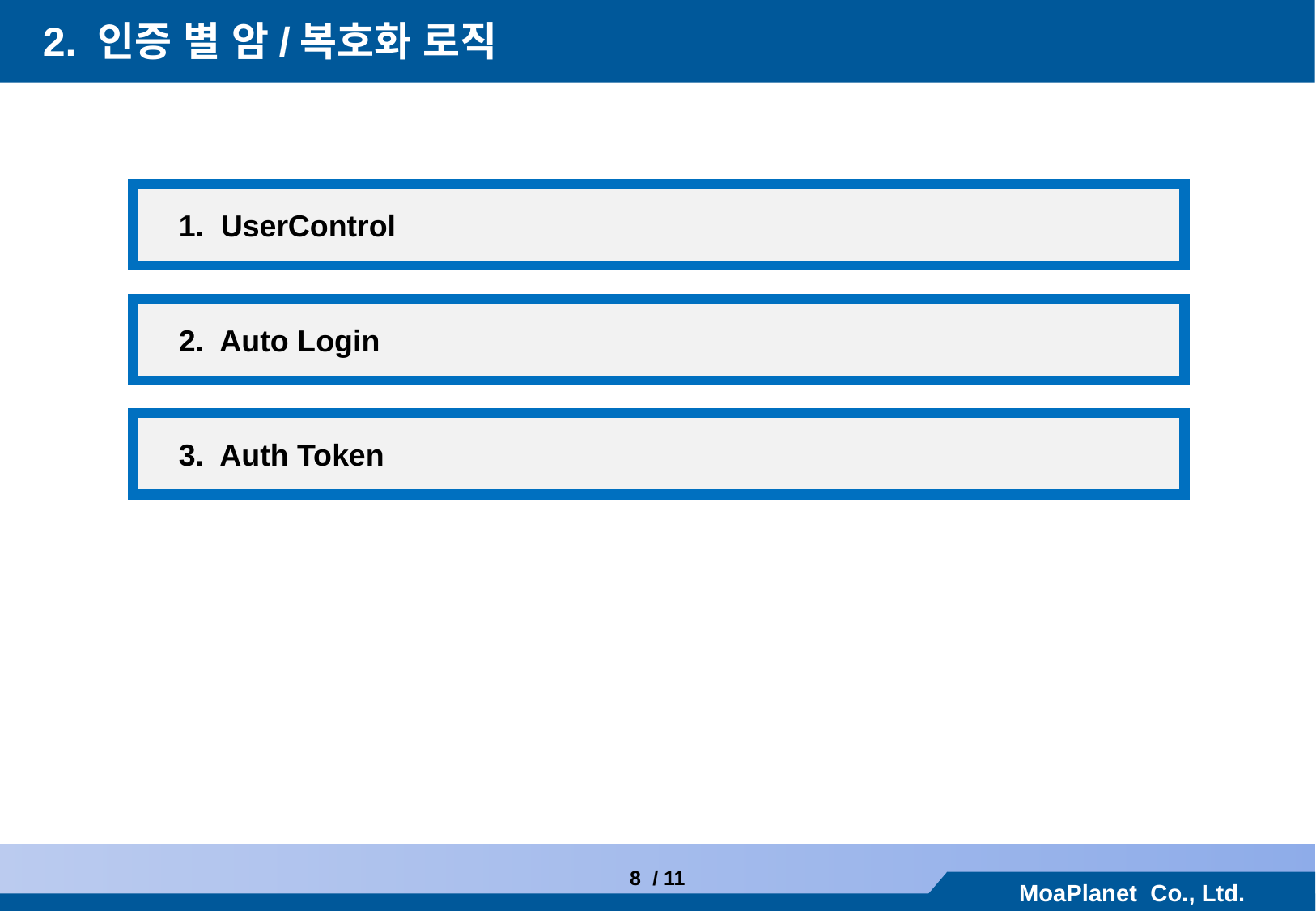

2. 인증 별 암/복호화 로직
    1.  UserControl
    2.  Auto Login
    3.  Auth Token
8  / 11